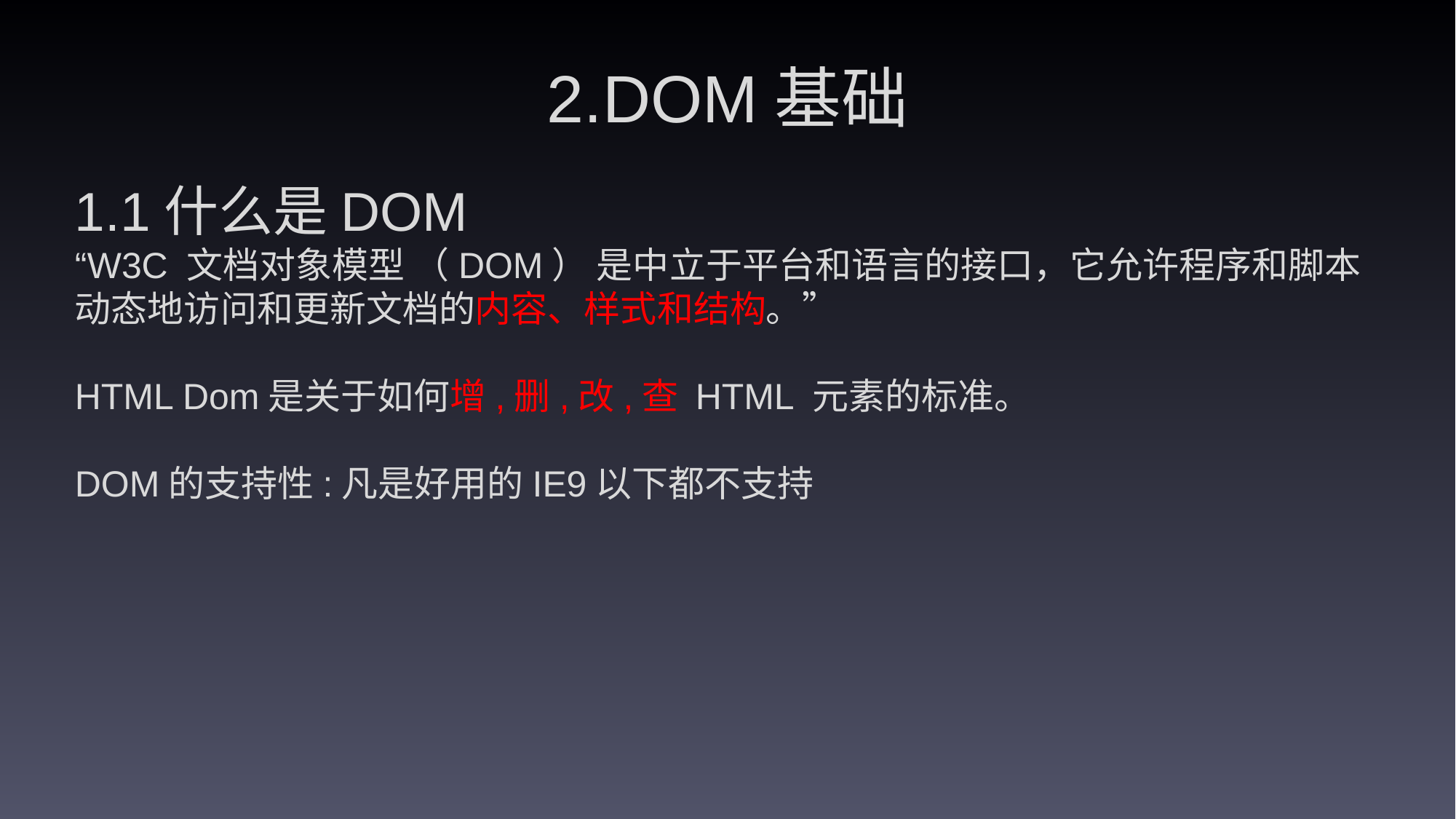

2.DOM基础
1.1什么是DOM
“W3C 文档对象模型 （DOM） 是中立于平台和语言的接口，它允许程序和脚本动态地访问和更新文档的内容、样式和结构。”

HTML Dom是关于如何增,删,改,查 HTML 元素的标准。

DOM的支持性:凡是好用的IE9以下都不支持